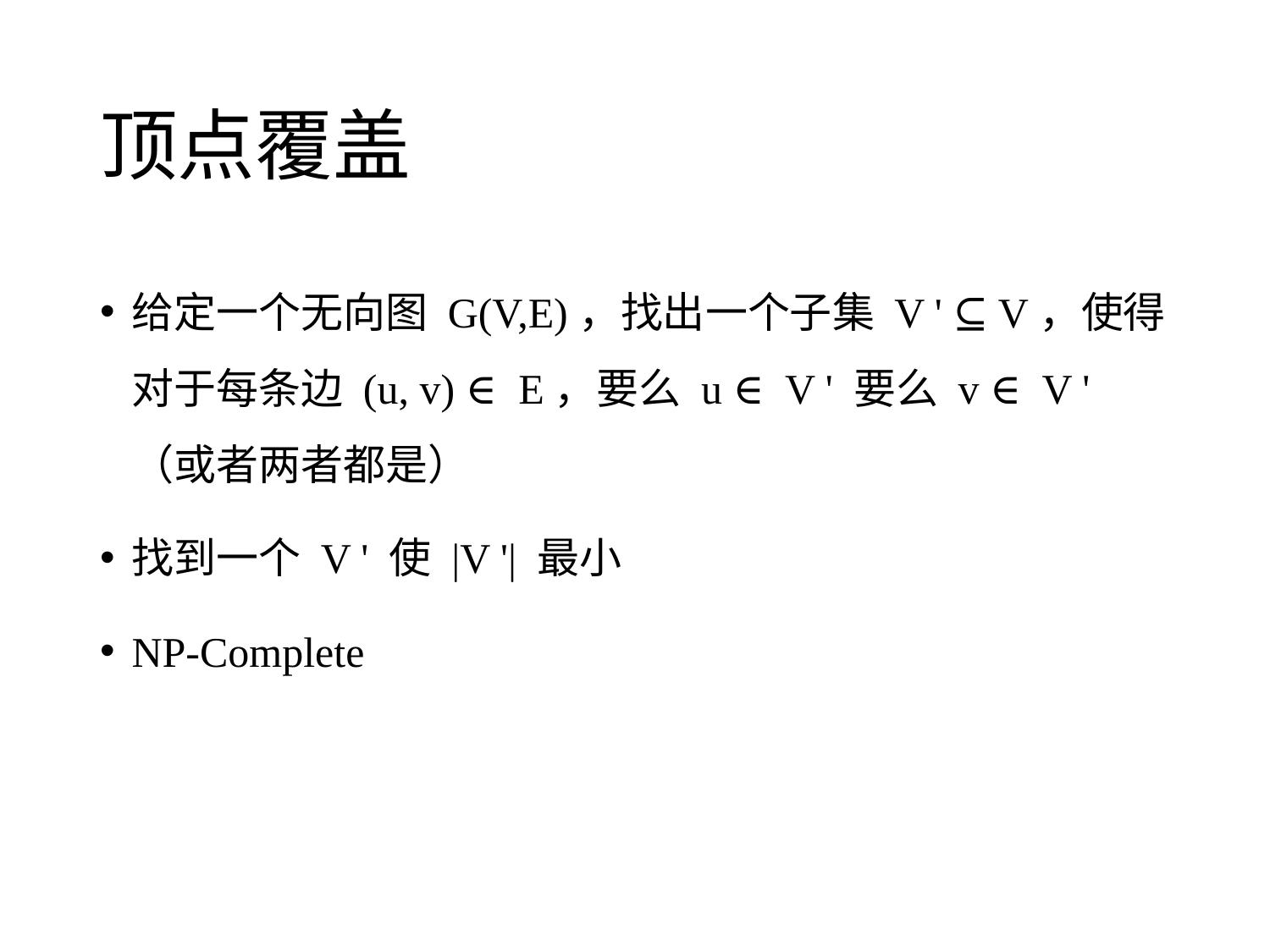

# 顶点覆盖
给定一个无向图 G(V,E)，找出一个子集 V ' ⊆ V，使得对于每条边 (u, v) ∈ E，要么 u ∈ V ' 要么 v ∈ V ' （或者两者都是）
找到一个 V ' 使 |V '| 最小
NP-Complete